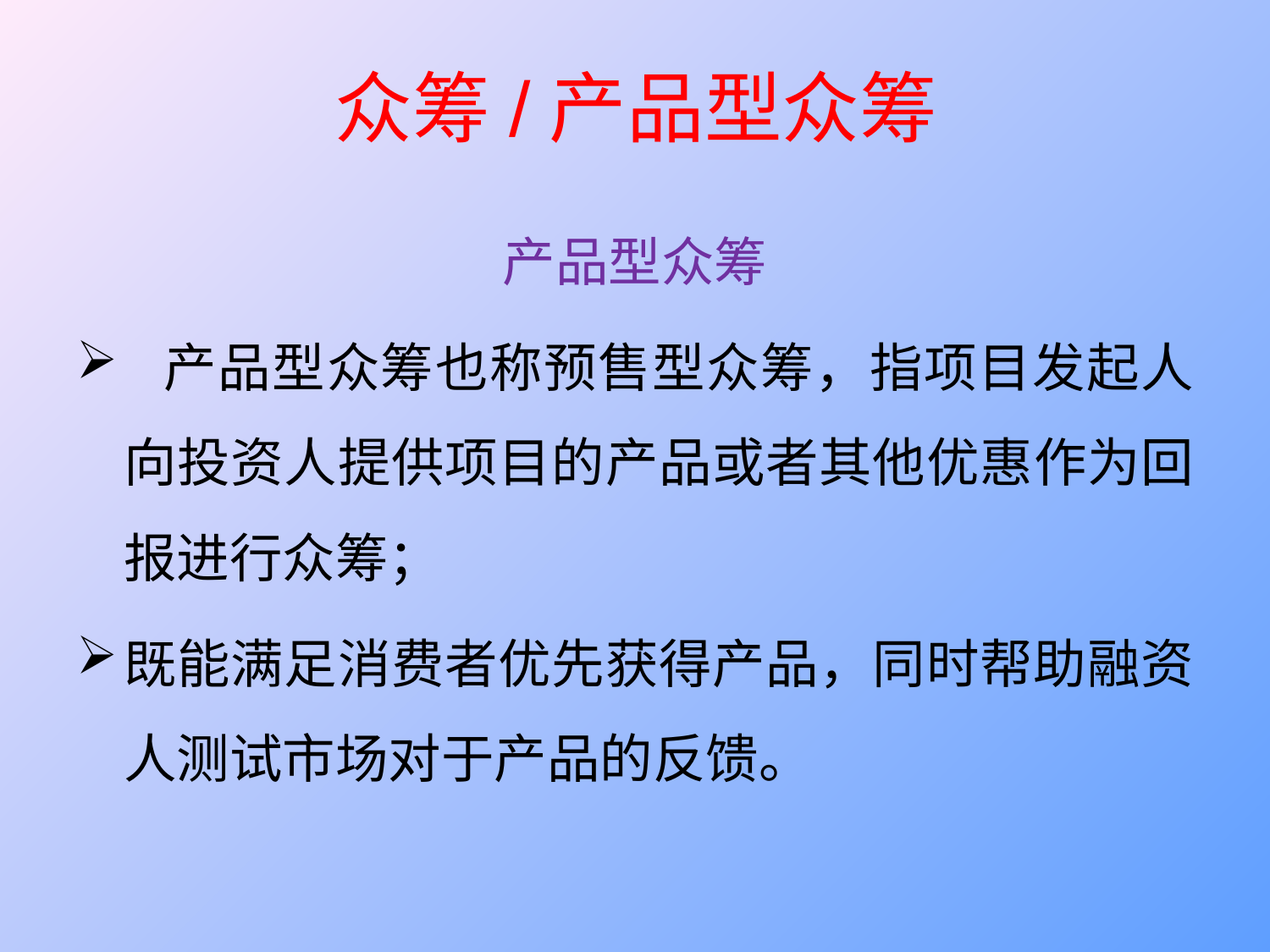

# 众筹/产品型众筹
产品型众筹
  产品型众筹也称预售型众筹，指项目发起人向投资人提供项目的产品或者其他优惠作为回报进行众筹；
既能满足消费者优先获得产品，同时帮助融资人测试市场对于产品的反馈。